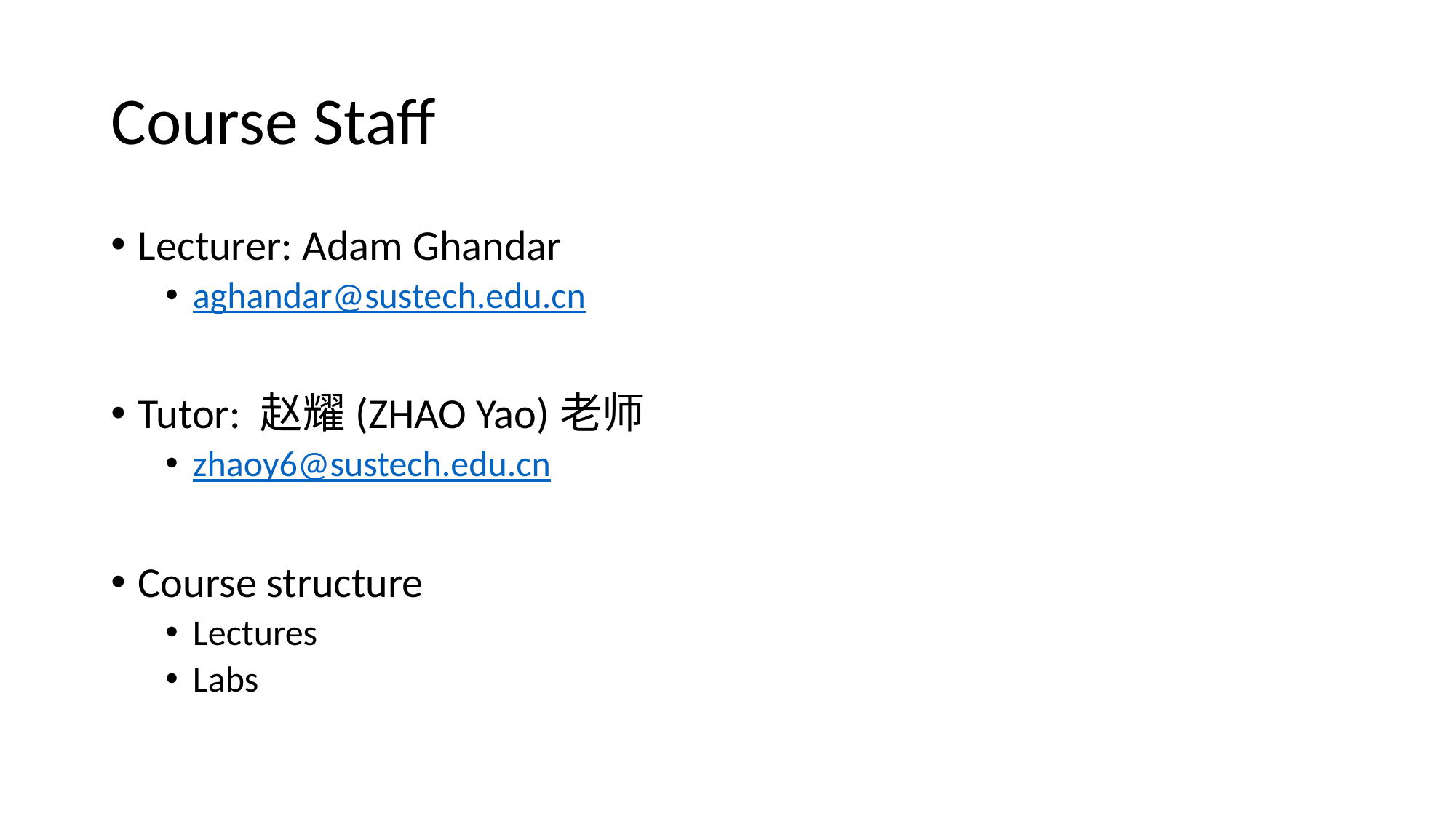

# Course Staff
Lecturer: Adam Ghandar
aghandar@sustech.edu.cn

Tutor: 赵耀(ZHAO Yao)老师
zhaoy6@sustech.edu.cn

Course structure
Lectures
Labs